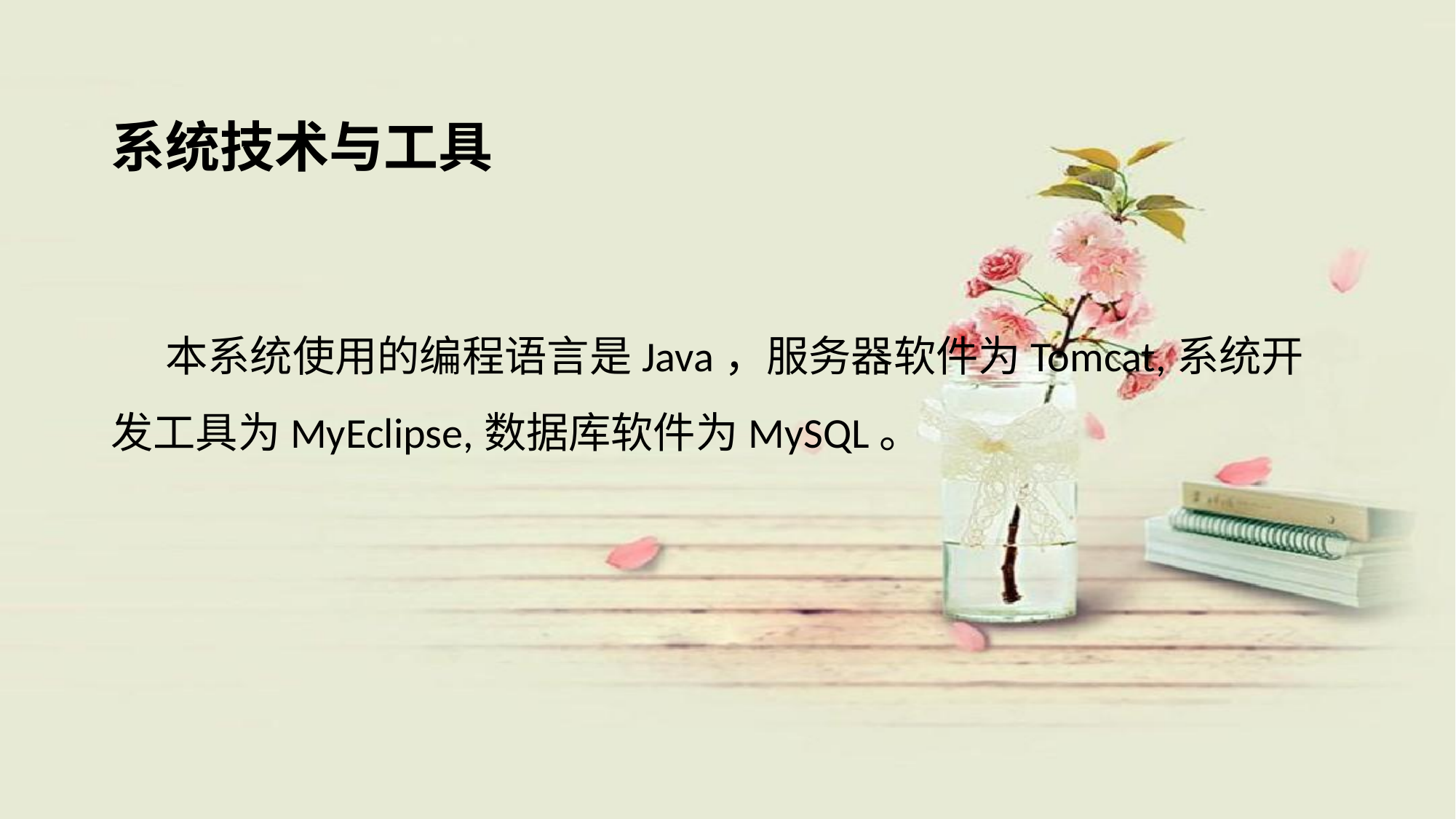

# 系统技术与工具
本系统使用的编程语言是Java，服务器软件为Tomcat,系统开发工具为MyEclipse,数据库软件为MySQL。